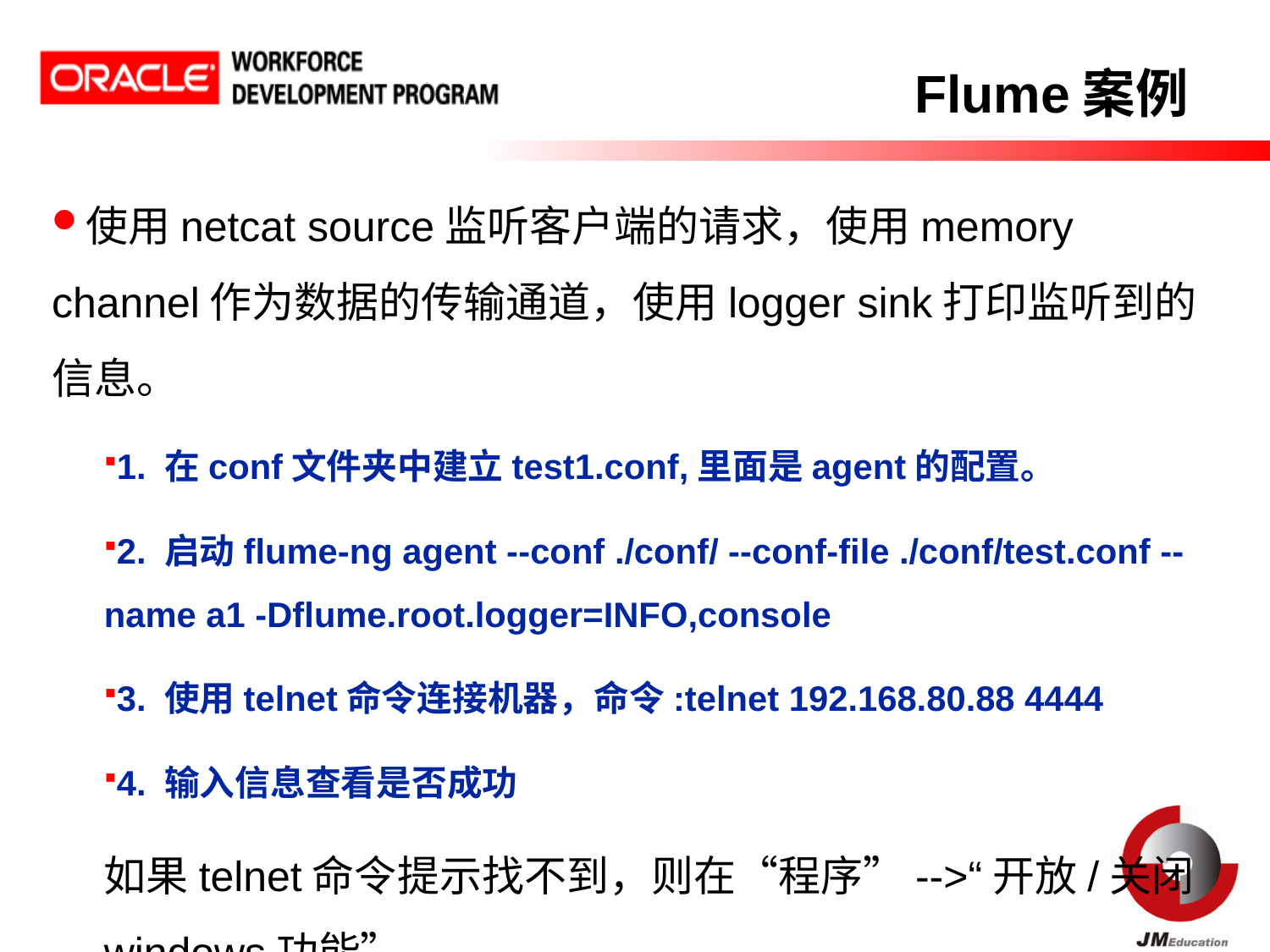

Flume案例
使用netcat source监听客户端的请求，使用memory channel作为数据的传输通道，使用logger sink打印监听到的信息。
1. 在conf文件夹中建立test1.conf,里面是agent的配置。
2. 启动flume-ng agent --conf ./conf/ --conf-file ./conf/test.conf --name a1 -Dflume.root.logger=INFO,console
3. 使用telnet命令连接机器，命令:telnet 192.168.80.88 4444
4. 输入信息查看是否成功
如果telnet命令提示找不到，则在“程序”-->“开放/关闭windows功能”